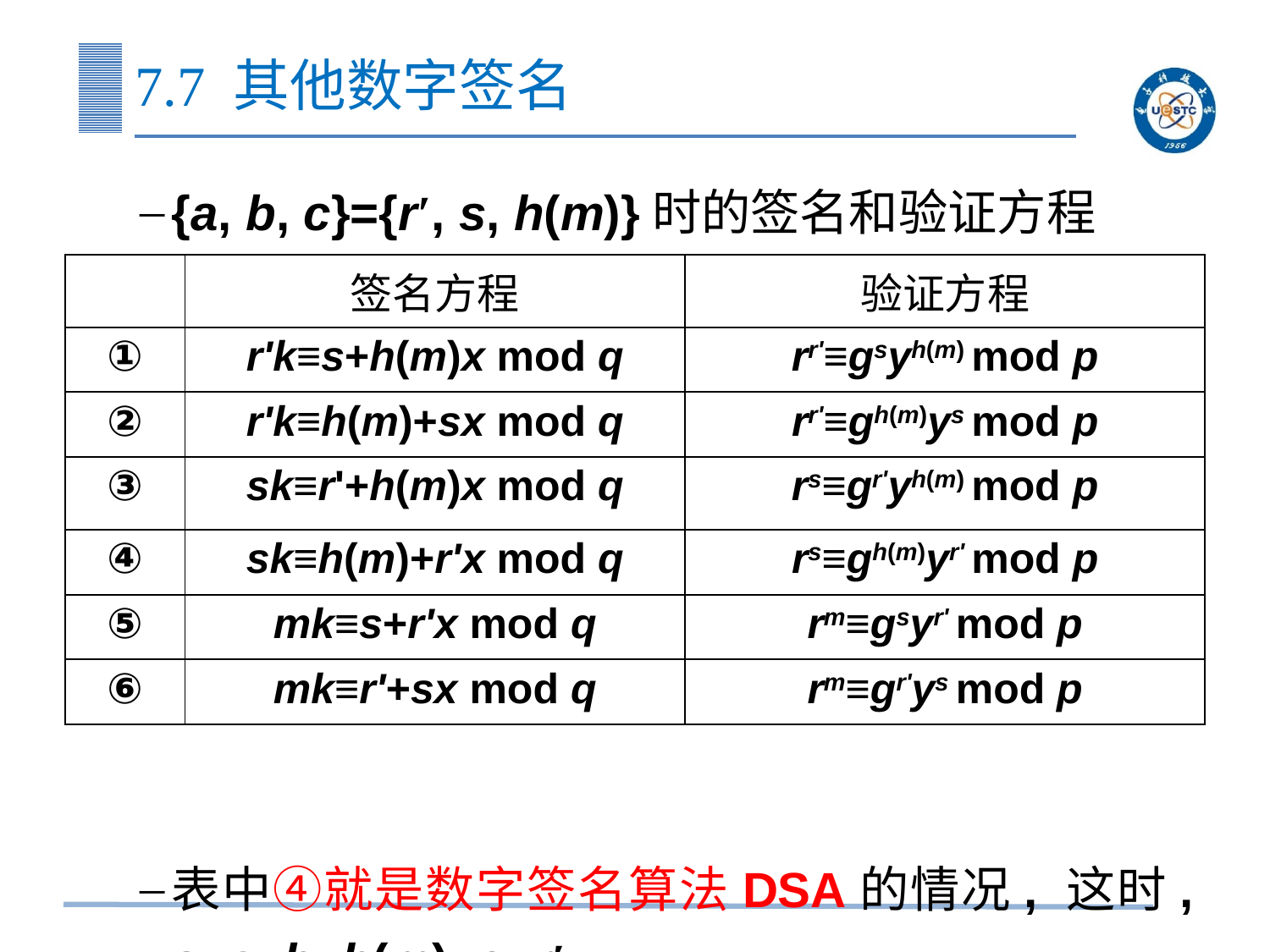

# 7.7 其他数字签名
{a, b, c}={r′, s, h(m)}时的签名和验证方程

表中④就是数字签名算法DSA的情况, 这时, a=s, b=h(m), c=r′。

|  | 签名方程 | 验证方程 |
| --- | --- | --- |
| ① | r'k≡s+h(m)x mod q | rr'≡gsyh(m) mod p |
| ② | r'k≡h(m)+sx mod q | rr'≡gh(m)ys mod p |
| ③ | sk≡r'+h(m)x mod q | rs≡gr'yh(m) mod p |
| ④ | sk≡h(m)+r'x mod q | rs≡gh(m)yr' mod p |
| ⑤ | mk≡s+r'x mod q | rm≡gsyr' mod p |
| ⑥ | mk≡r'+sx mod q | rm≡gr'ys mod p |